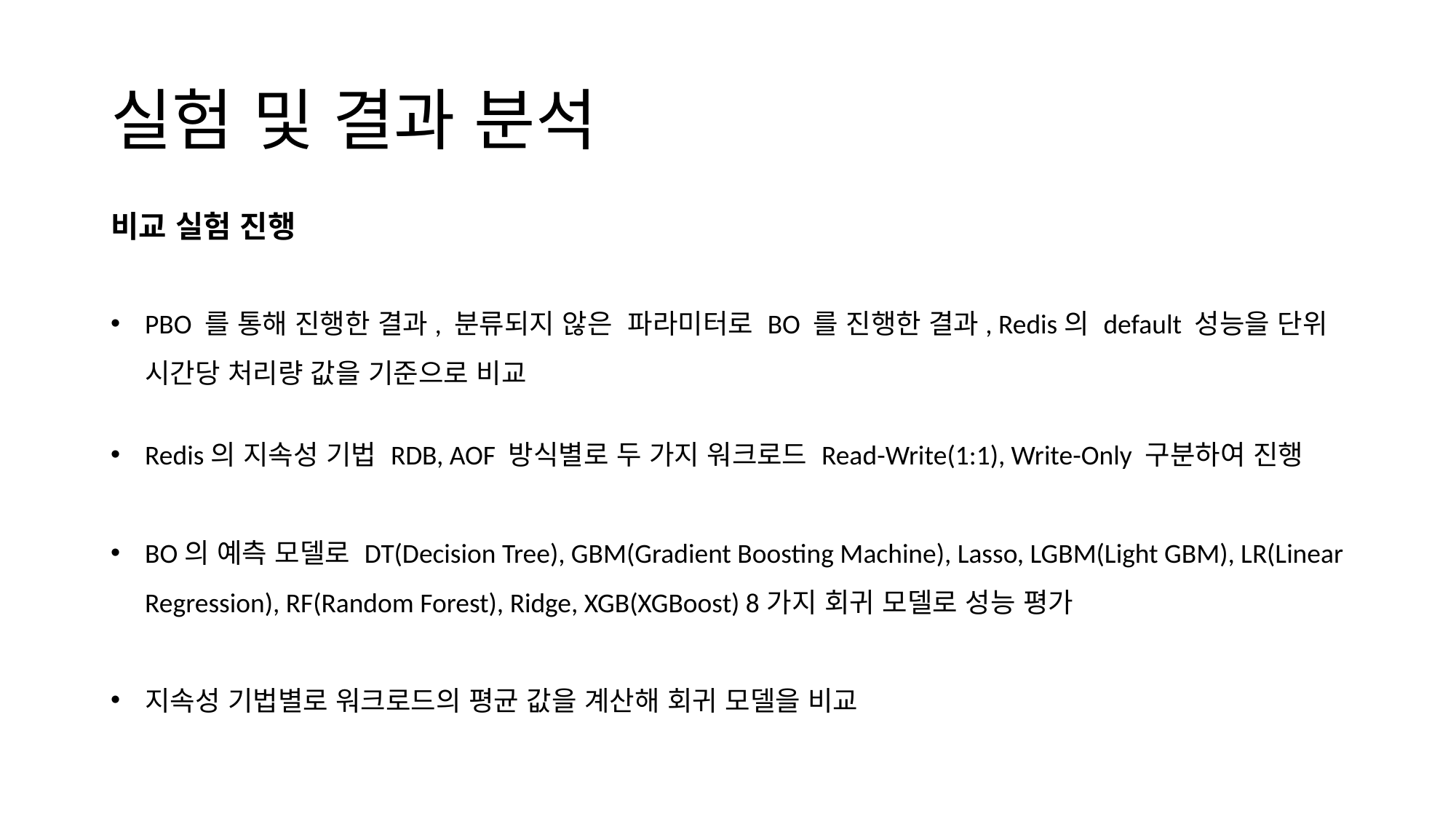

# 실험 및 결과 분석
비교 실험 진행
PBO 를 통해 진행한 결과, 분류되지 않은  파라미터로 BO 를 진행한 결과, Redis의 default 성능을 단위 시간당 처리량 값을 기준으로 비교
Redis의 지속성 기법 RDB, AOF 방식별로 두 가지 워크로드 Read-Write(1:1), Write-Only 구분하여 진행

BO의 예측 모델로 DT(Decision Tree), GBM(Gradient Boosting Machine), Lasso, LGBM(Light GBM), LR(Linear Regression), RF(Random Forest), Ridge, XGB(XGBoost) 8가지 회귀 모델로 성능 평가

지속성 기법별로 워크로드의 평균 값을 계산해 회귀 모델을 비교